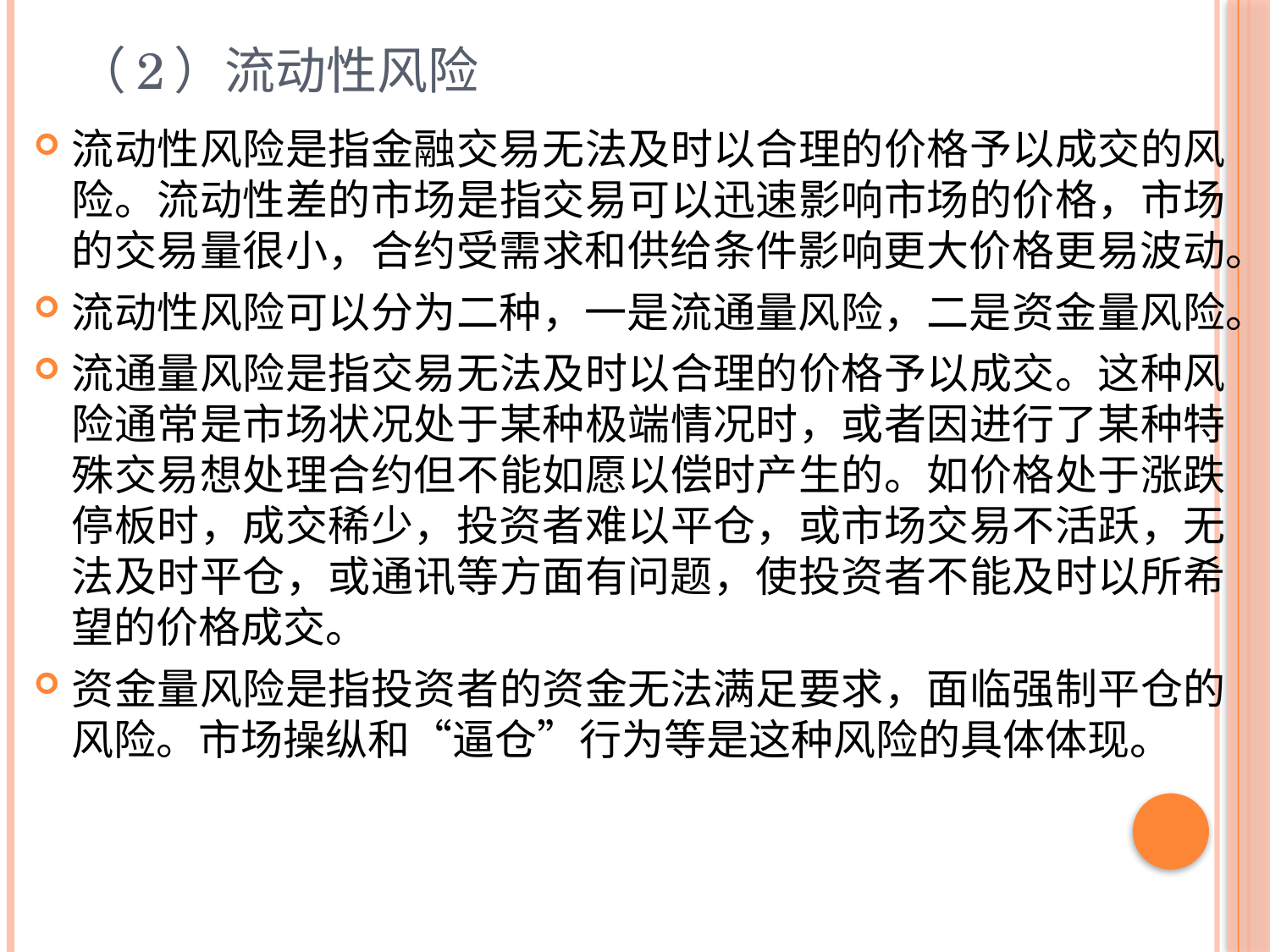

# （2）流动性风险
流动性风险是指金融交易无法及时以合理的价格予以成交的风险。流动性差的市场是指交易可以迅速影响市场的价格，市场的交易量很小，合约受需求和供给条件影响更大价格更易波动。
流动性风险可以分为二种，一是流通量风险，二是资金量风险。
流通量风险是指交易无法及时以合理的价格予以成交。这种风险通常是市场状况处于某种极端情况时，或者因进行了某种特殊交易想处理合约但不能如愿以偿时产生的。如价格处于涨跌停板时，成交稀少，投资者难以平仓，或市场交易不活跃，无法及时平仓，或通讯等方面有问题，使投资者不能及时以所希望的价格成交。
资金量风险是指投资者的资金无法满足要求，面临强制平仓的风险。市场操纵和“逼仓”行为等是这种风险的具体体现。